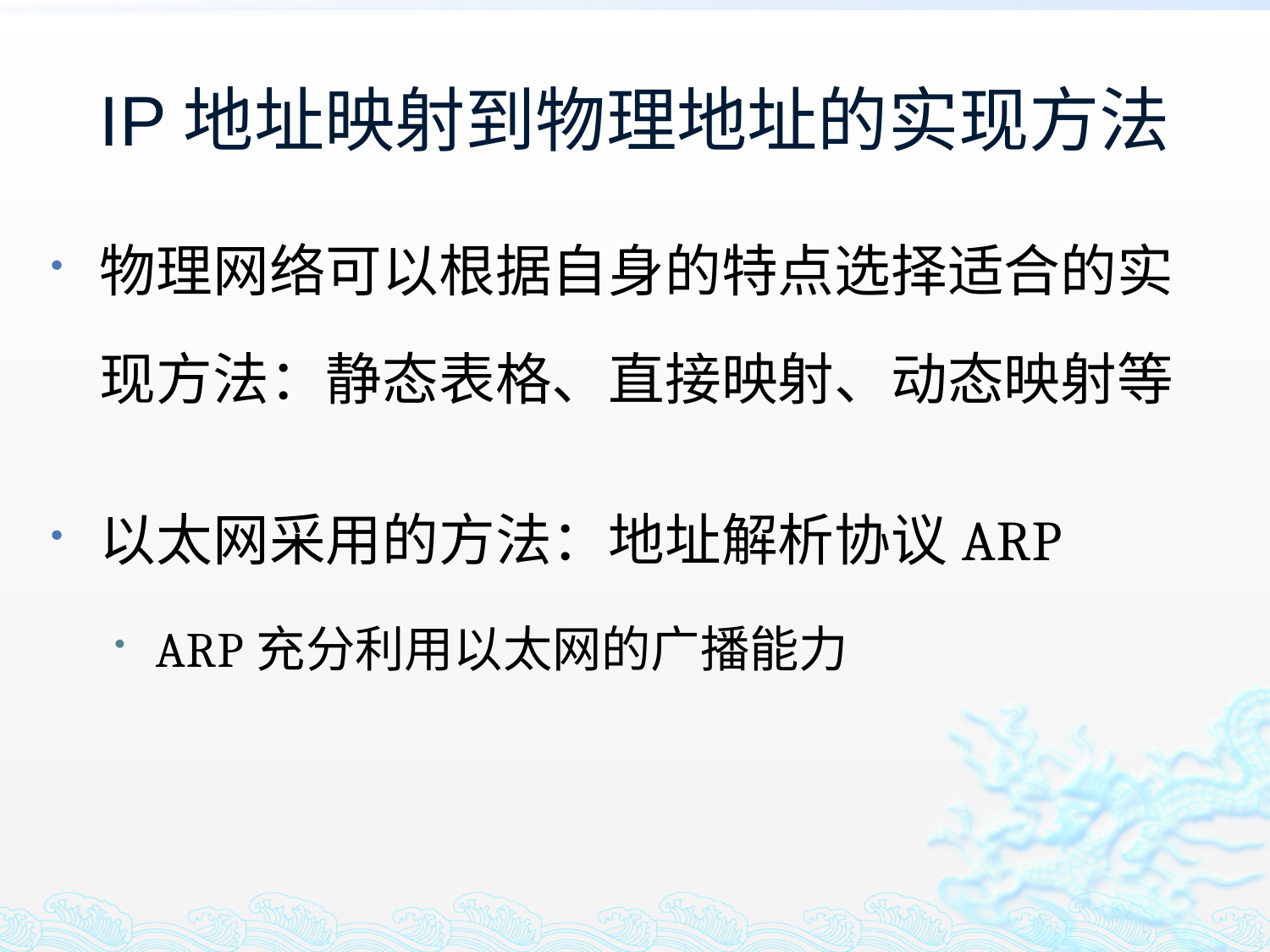

# IP地址映射到物理地址的实现方法
物理网络可以根据自身的特点选择适合的实现方法：静态表格、直接映射、动态映射等
以太网采用的方法：地址解析协议ARP
ARP充分利用以太网的广播能力